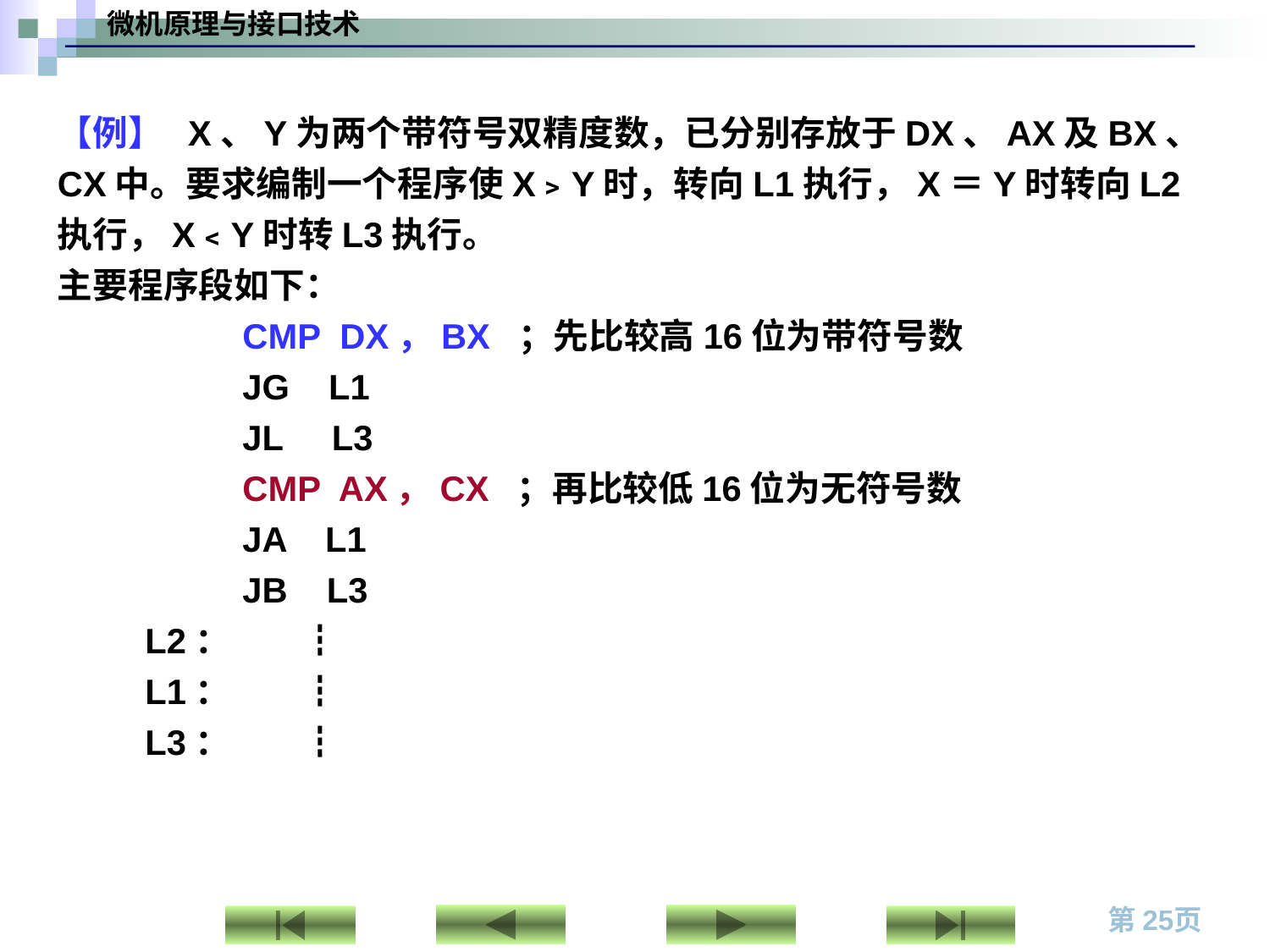

【例】  X、Y为两个带符号双精度数，已分别存放于DX、AX及BX、CX中。要求编制一个程序使X﹥Y时，转向L1执行，X＝Y时转向L2执行，X﹤Y时转L3执行。
主要程序段如下：
                   CMP  DX，BX  ；先比较高16位为带符号数
                   JG    L1
                   JL     L3
                   CMP  AX，CX  ；再比较低16位为无符号数
                   JA    L1
                   JB    L3
         L2：         ┇
         L1：         ┇
         L3：         ┇